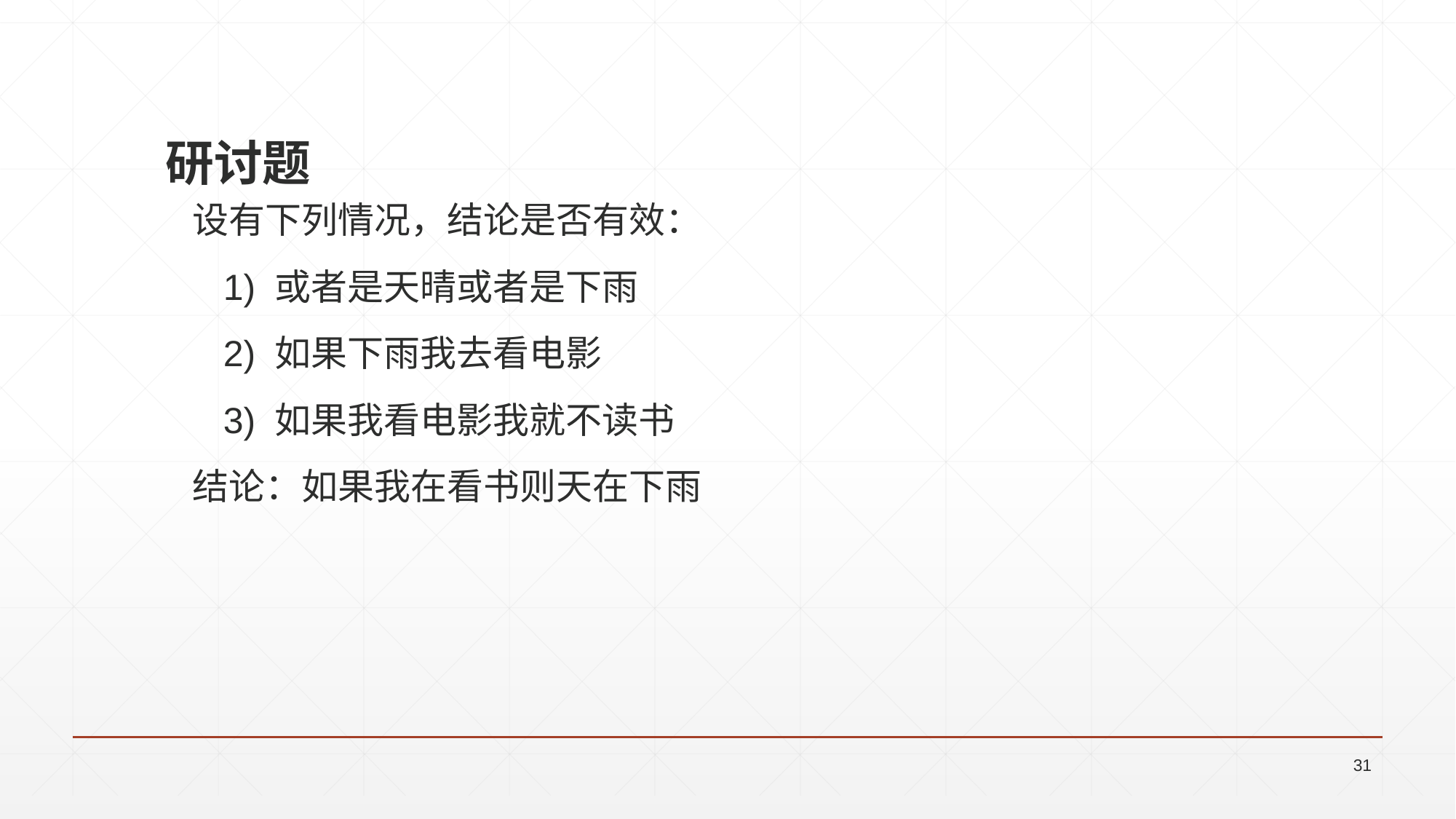

研讨题
设有下列情况，结论是否有效：
   1) 或者是天晴或者是下雨
   2) 如果下雨我去看电影
   3) 如果我看电影我就不读书
结论：如果我在看书则天在下雨

31